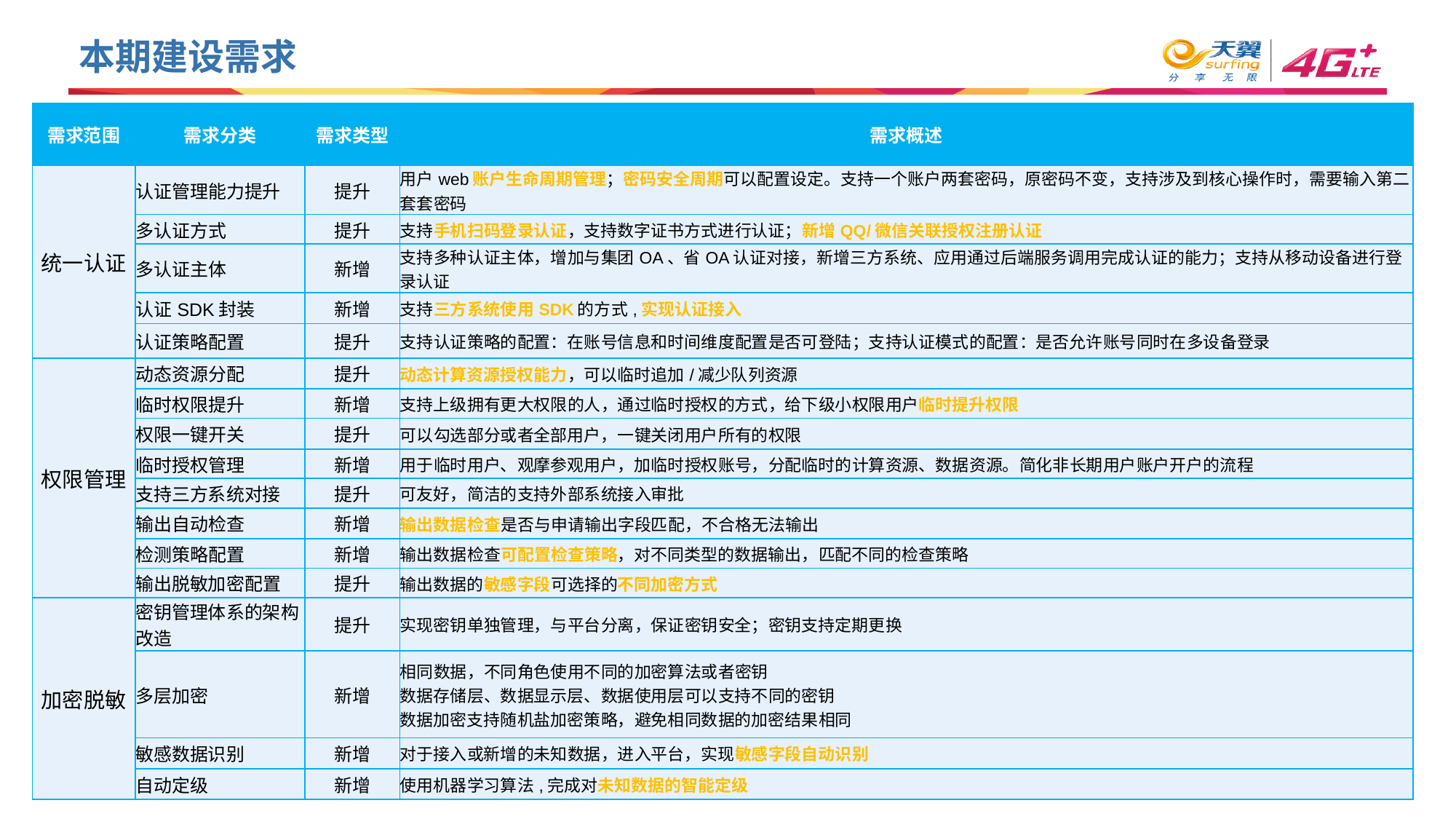

本期建设需求
| 需求范围 | 需求分类 | 需求类型 | 需求概述 |
| --- | --- | --- | --- |
| 统一认证 | 认证管理能力提升 | 提升 | 用户web账户生命周期管理；密码安全周期可以配置设定。支持一个账户两套密码，原密码不变，支持涉及到核心操作时，需要输入第二套套密码 |
|  | 多认证方式 | 提升 | 支持手机扫码登录认证，支持数字证书方式进行认证；新增QQ/微信关联授权注册认证 |
|  | 多认证主体 | 新增 | 支持多种认证主体，增加与集团OA、省OA认证对接，新增三方系统、应用通过后端服务调用完成认证的能力；支持从移动设备进行登录认证 |
|  | 认证SDK封装 | 新增 | 支持三方系统使用SDK的方式,实现认证接入 |
|  | 认证策略配置 | 提升 | 支持认证策略的配置：在账号信息和时间维度配置是否可登陆；支持认证模式的配置：是否允许账号同时在多设备登录 |
| 权限管理 | 动态资源分配 | 提升 | 动态计算资源授权能力，可以临时追加/减少队列资源 |
|  | 临时权限提升 | 新增 | 支持上级拥有更大权限的人，通过临时授权的方式，给下级小权限用户临时提升权限 |
|  | 权限一键开关 | 提升 | 可以勾选部分或者全部用户，一键关闭用户所有的权限 |
|  | 临时授权管理 | 新增 | 用于临时用户、观摩参观用户，加临时授权账号，分配临时的计算资源、数据资源。简化非长期用户账户开户的流程 |
|  | 支持三方系统对接 | 提升 | 可友好，简洁的支持外部系统接入审批 |
|  | 输出自动检查 | 新增 | 输出数据检查是否与申请输出字段匹配，不合格无法输出 |
|  | 检测策略配置 | 新增 | 输出数据检查可配置检查策略，对不同类型的数据输出，匹配不同的检查策略 |
|  | 输出脱敏加密配置 | 提升 | 输出数据的敏感字段可选择的不同加密方式 |
| 加密脱敏 | 密钥管理体系的架构改造 | 提升 | 实现密钥单独管理，与平台分离，保证密钥安全；密钥支持定期更换 |
|  | 多层加密 | 新增 | 相同数据，不同角色使用不同的加密算法或者密钥 数据存储层、数据显示层、数据使用层可以支持不同的密钥 数据加密支持随机盐加密策略，避免相同数据的加密结果相同 |
|  | 敏感数据识别 | 新增 | 对于接入或新增的未知数据，进入平台，实现敏感字段自动识别 |
|  | 自动定级 | 新增 | 使用机器学习算法,完成对未知数据的智能定级 |